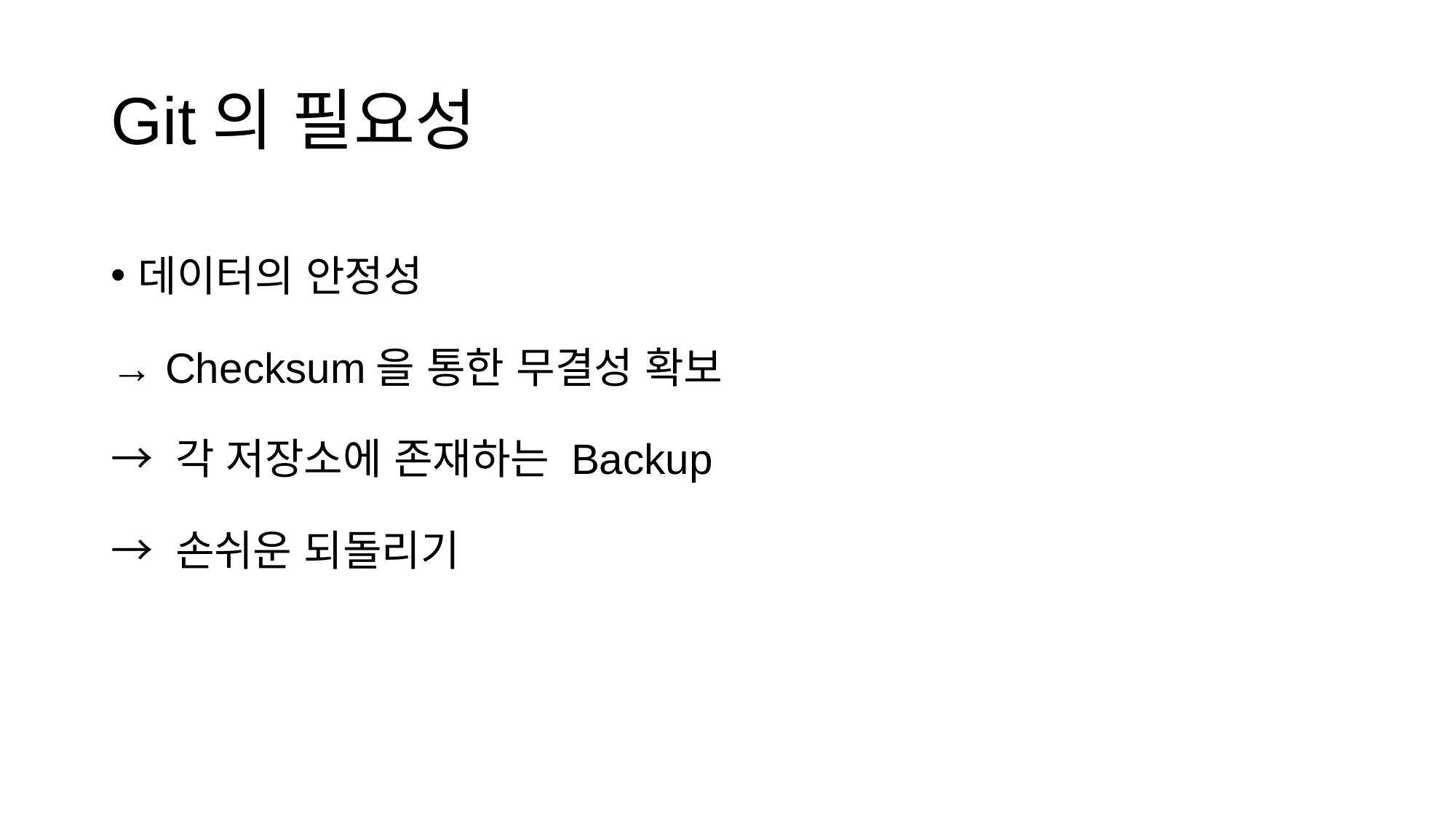

# Git의 필요성
데이터의 안정성
→ Checksum을 통한 무결성 확보
→ 각 저장소에 존재하는 Backup
→ 손쉬운 되돌리기